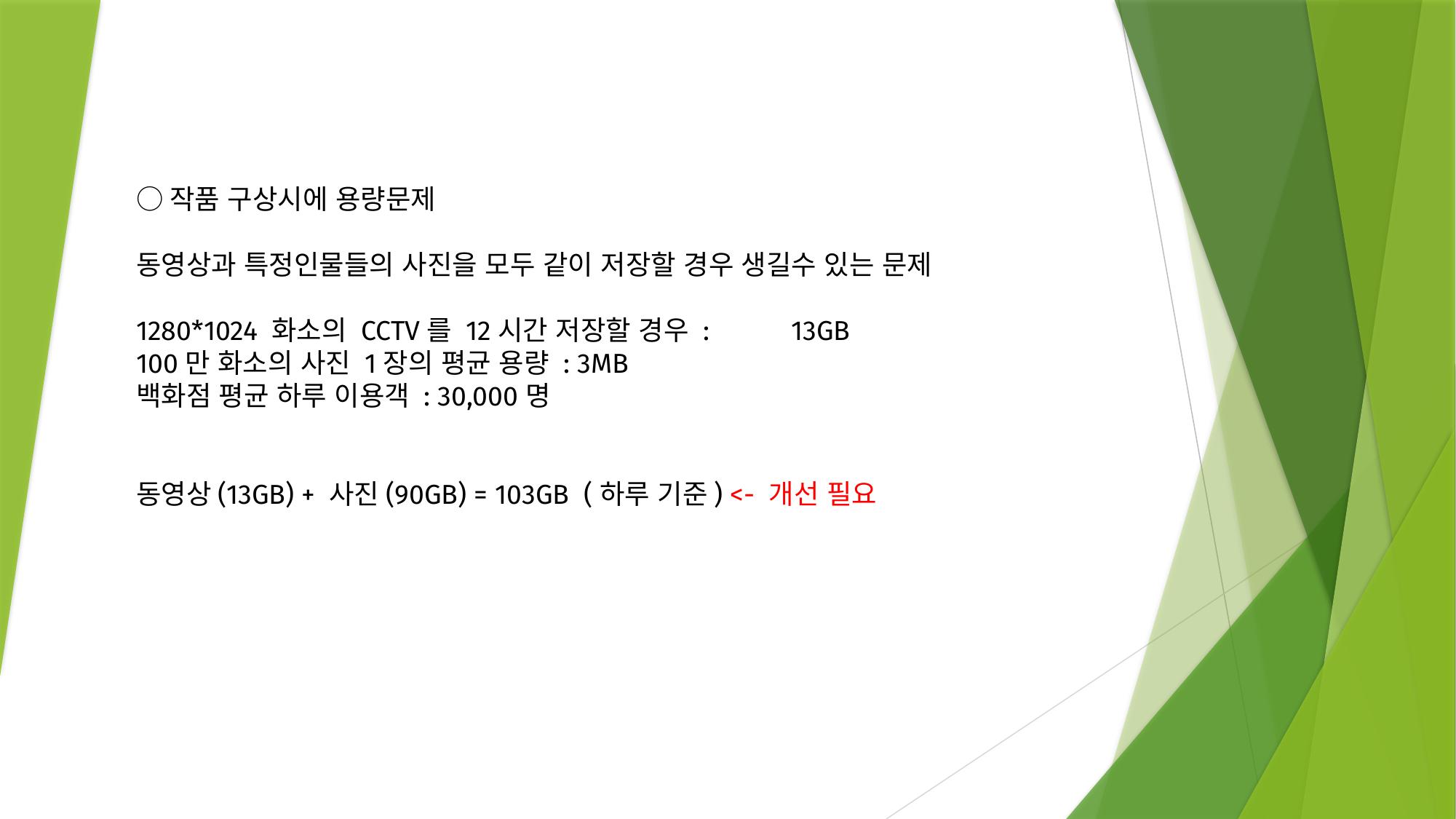

○작품 구상시에 용량문제

동영상과 특정인물들의 사진을 모두 같이 저장할 경우 생길수 있는 문제

1280*1024 화소의 CCTV를 12시간 저장할 경우 : 	13GB
100만 화소의 사진 1장의 평균 용량 : 3MB
백화점 평균 하루 이용객 : 30,000명

동영상(13GB) + 사진(90GB) = 103GB  (하루 기준) <- 개선 필요